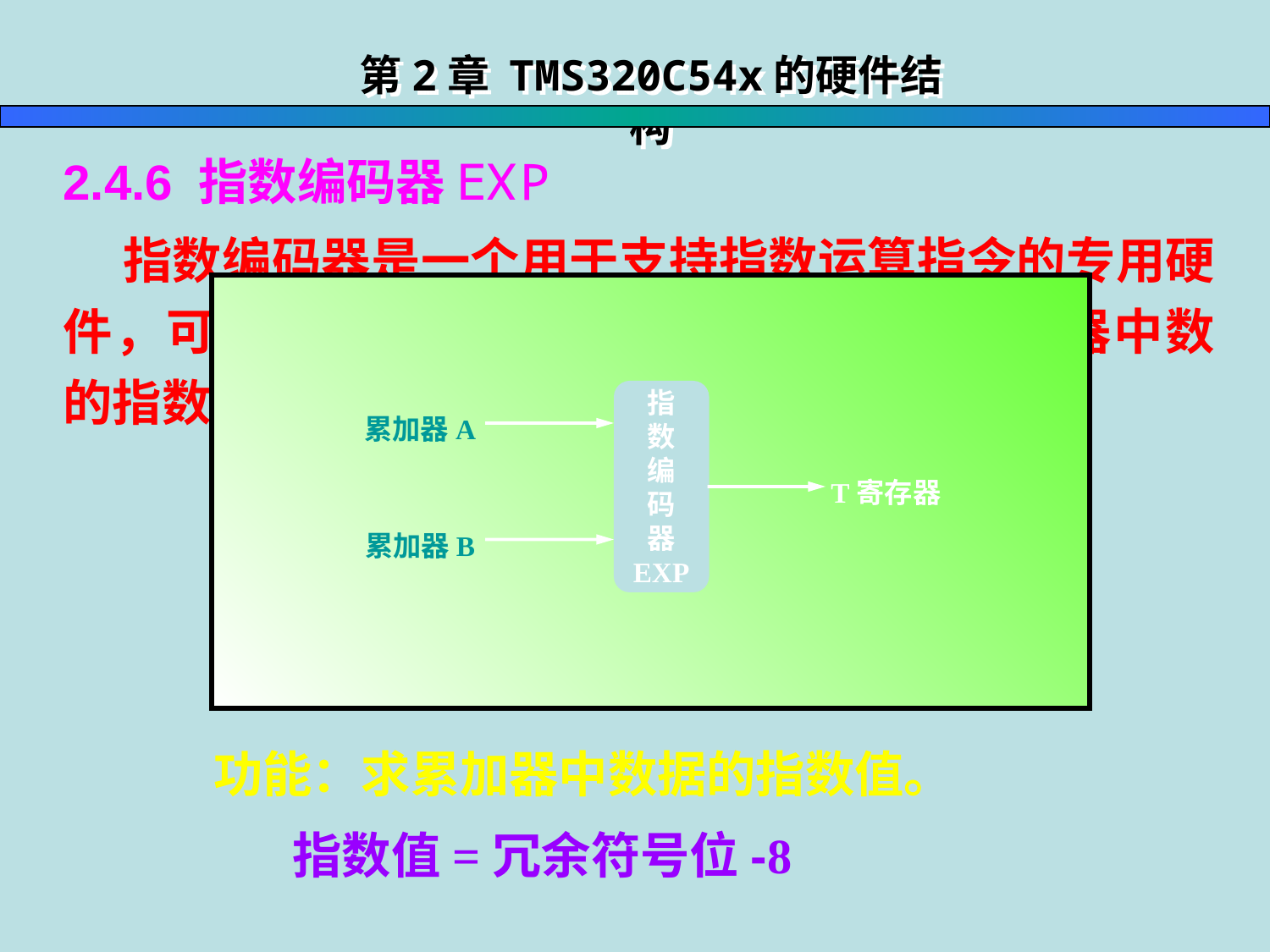

第2章 TMS320C54x的硬件结构

2.4.6 指数编码器EXP
     指数编码器是一个用于支持指数运算指令的专用硬件，可以在单周期内执行EXP指令，求累加器中数的指数值。

指
数
编
码
器
EXP
累加器A

T寄存器

累加器B

功能：求累加器中数据的指数值。
      指数值=冗余符号位-8
67